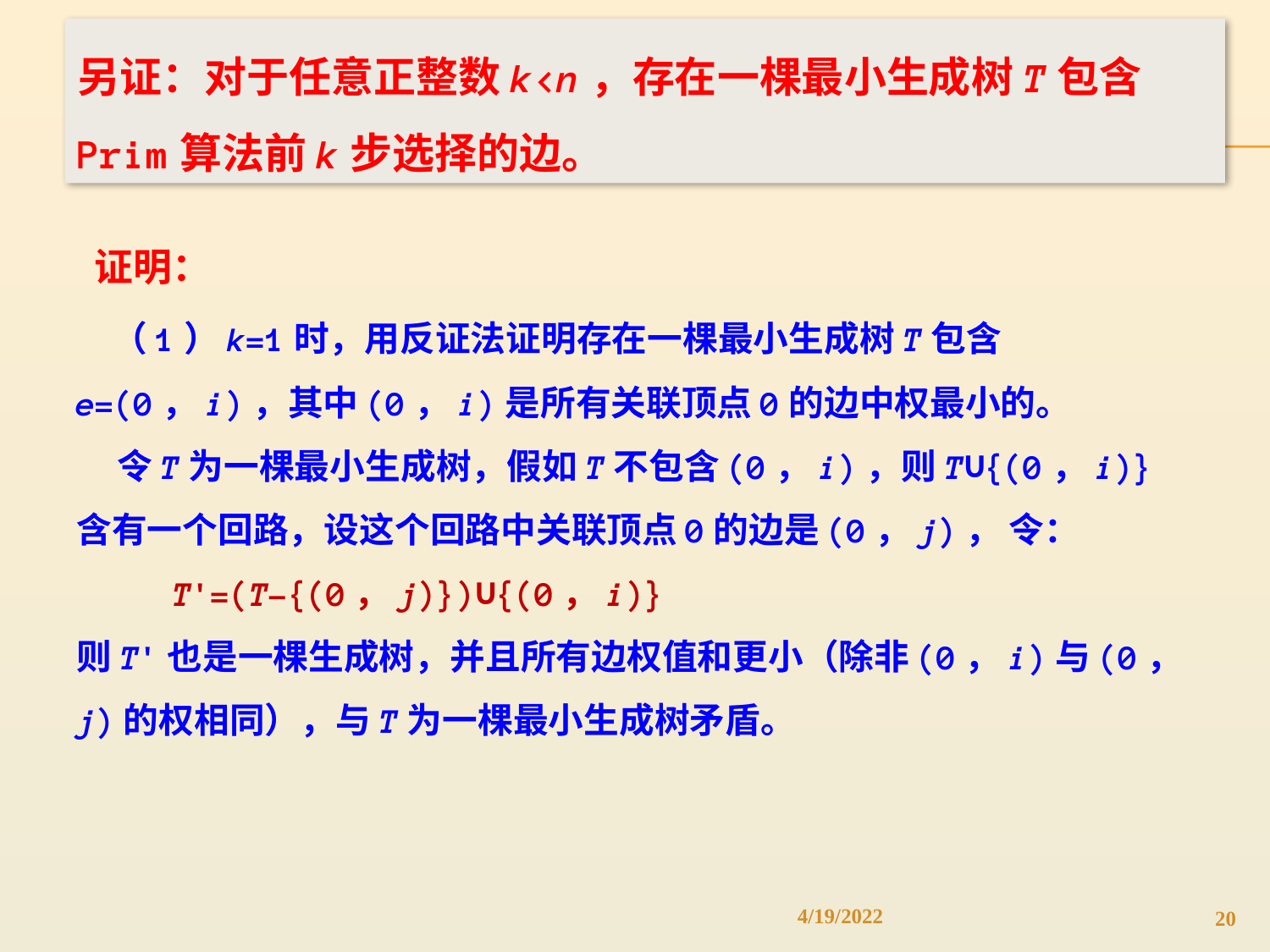

另证：对于任意正整数k<n，存在一棵最小生成树T包含Prim算法前k步选择的边。
 证明：
   （1）k=1时，用反证法证明存在一棵最小生成树T包含e=(0，i)，其中(0，i)是所有关联顶点0的边中权最小的。
    令T为一棵最小生成树，假如T不包含(0，i)，则T∪{(0，i)}含有一个回路，设这个回路中关联顶点0的边是(0，j)， 令：
     T'=(T-{(0，j)})∪{(0，i)}
则T'也是一棵生成树，并且所有边权值和更小（除非(0，i)与(0，j)的权相同），与T为一棵最小生成树矛盾。
4/19/2022
20